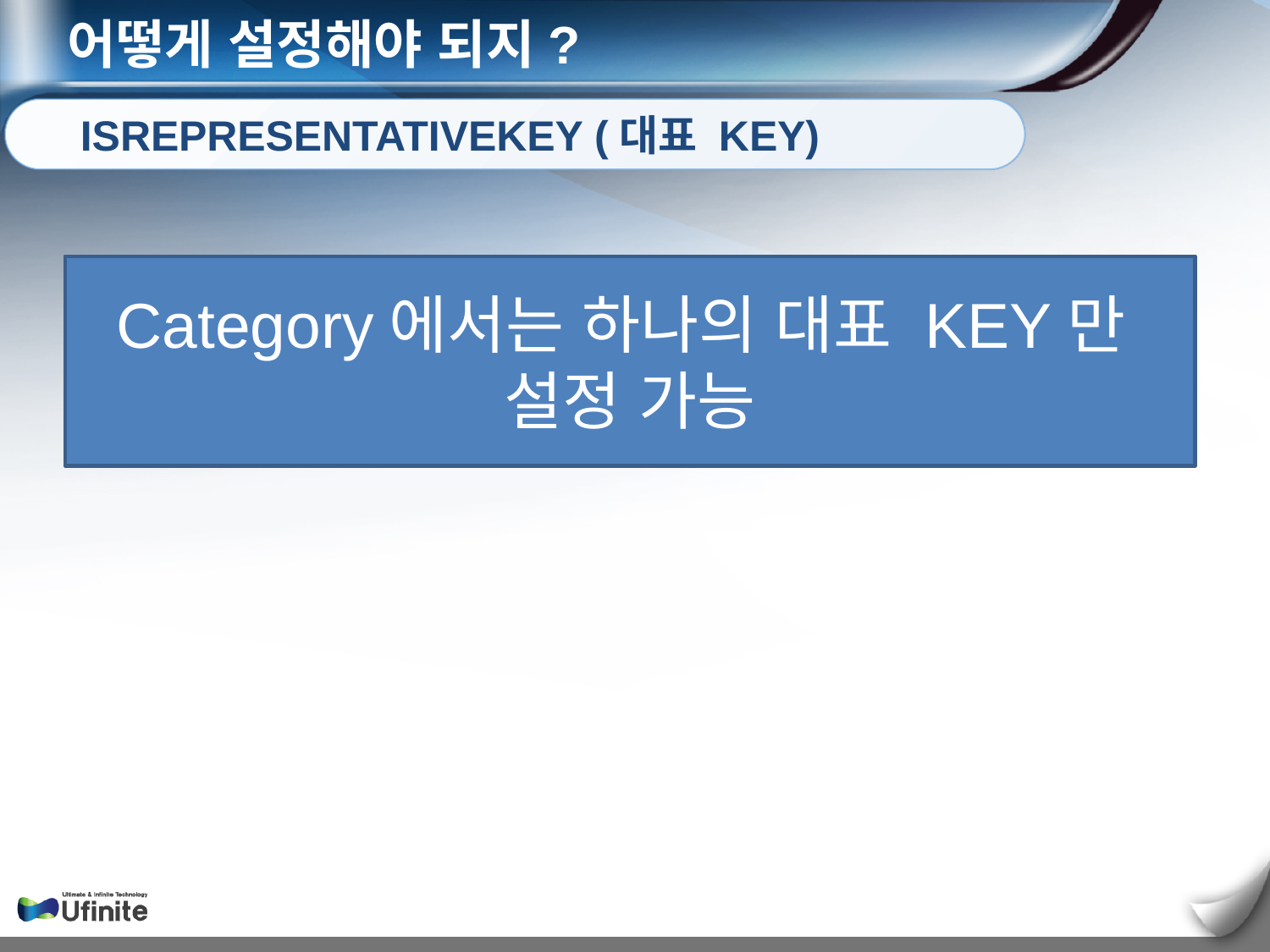

어떻게 설정해야 되지?
ISREPRESENTATIVEKEY (대표 KEY)
Category에서는 하나의 대표 KEY만
설정 가능